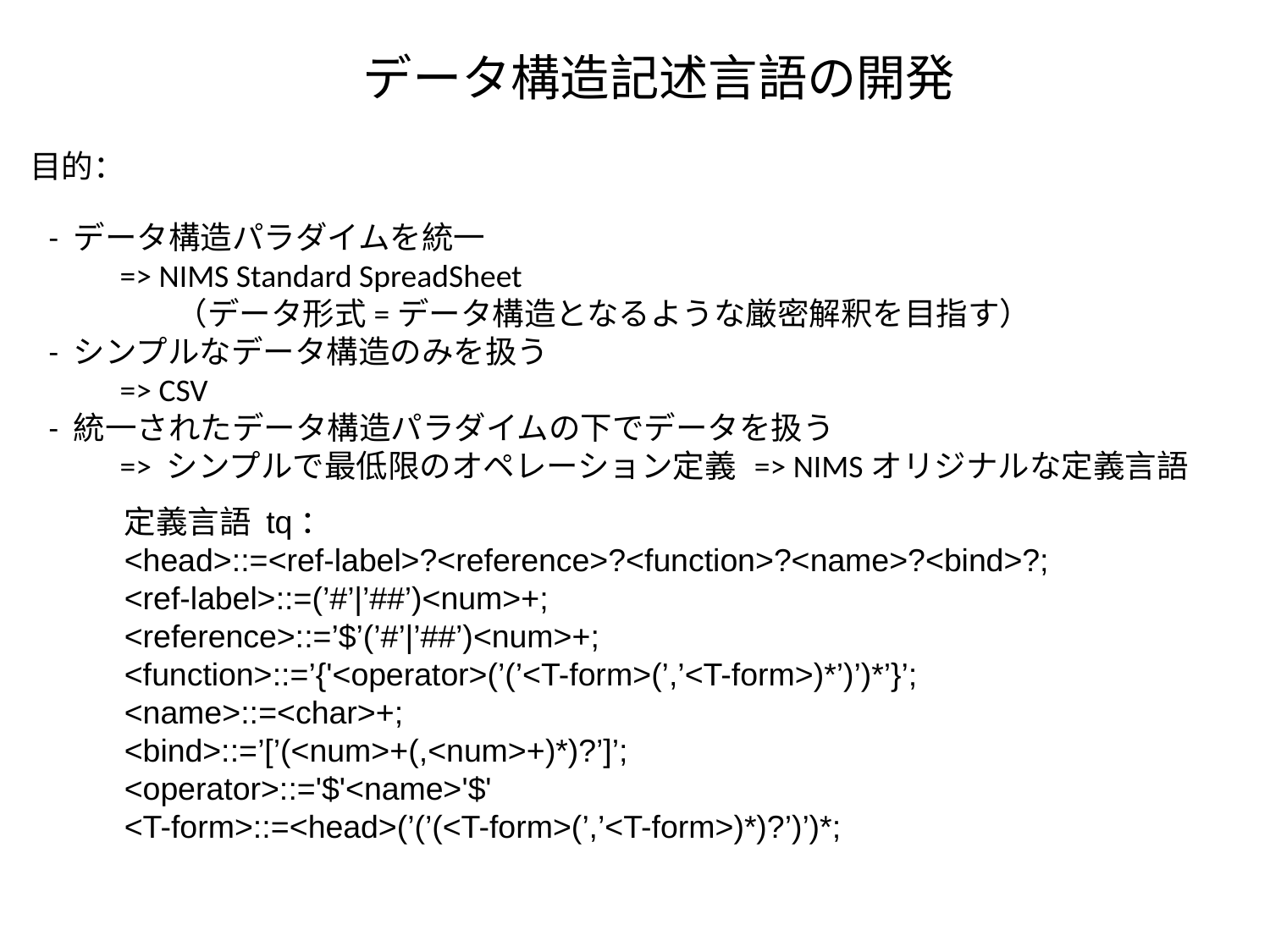

データ構造記述言語の開発
目的：
- データ構造パラダイムを統一
　　=> NIMS Standard SpreadSheet
　　　　（データ形式=データ構造となるような厳密解釈を目指す）
- シンプルなデータ構造のみを扱う
　　=> CSV
- 統一されたデータ構造パラダイムの下でデータを扱う
　　=> シンプルで最低限のオペレーション定義 => NIMSオリジナルな定義言語
定義言語 tq：
<head>::=<ref-label>?<reference>?<function>?<name>?<bind>?;
<ref-label>::=(’#’|’##’)<num>+;
<reference>::=’$’(’#’|’##’)<num>+;
<function>::=’{'<operator>(’(’<T-form>(’,’<T-form>)*’)’)*’}’;
<name>::=<char>+;
<bind>::=’[’(<num>+(,<num>+)*)?’]’;
<operator>::='$'<name>'$'
<T-form>::=<head>(’(’(<T-form>(’,’<T-form>)*)?’)’)*;